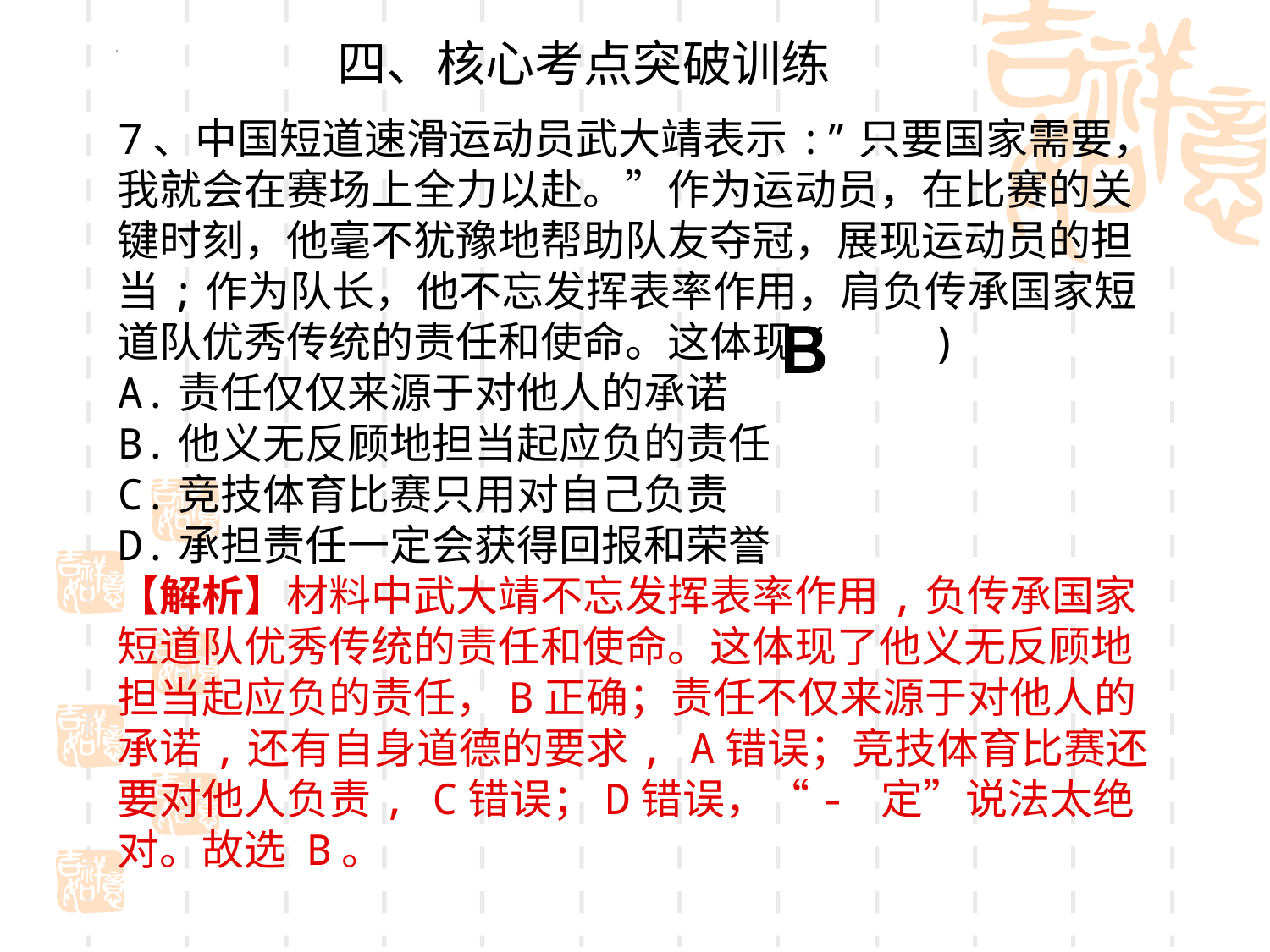

四、核心考点突破训练
7、中国短道速滑运动员武大靖表示:”只要国家需要， 我就会在赛场上全力以赴。”作为运动员，在比赛的关键时刻，他毫不犹豫地帮助队友夺冠，展现运动员的担当;作为队长，他不忘发挥表率作用，肩负传承国家短道队优秀传统的责任和使命。这体现(    )
A.责任仅仅来源于对他人的承诺
B.他义无反顾地担当起应负的责任
C.竞技体育比赛只用对自己负责
D.承担责任一定会获得回报和荣誉
【解析】材料中武大靖不忘发挥表率作用,负传承国家短道队优秀传统的责任和使命。这体现了他义无反顾地担当起应负的责任，B正确；责任不仅来源于对他人的承诺,还有自身道德的要求, A错误；竞技体育比赛还要对他人负责, C错误；D错误，“- 定”说法太绝对。故选 B。
B